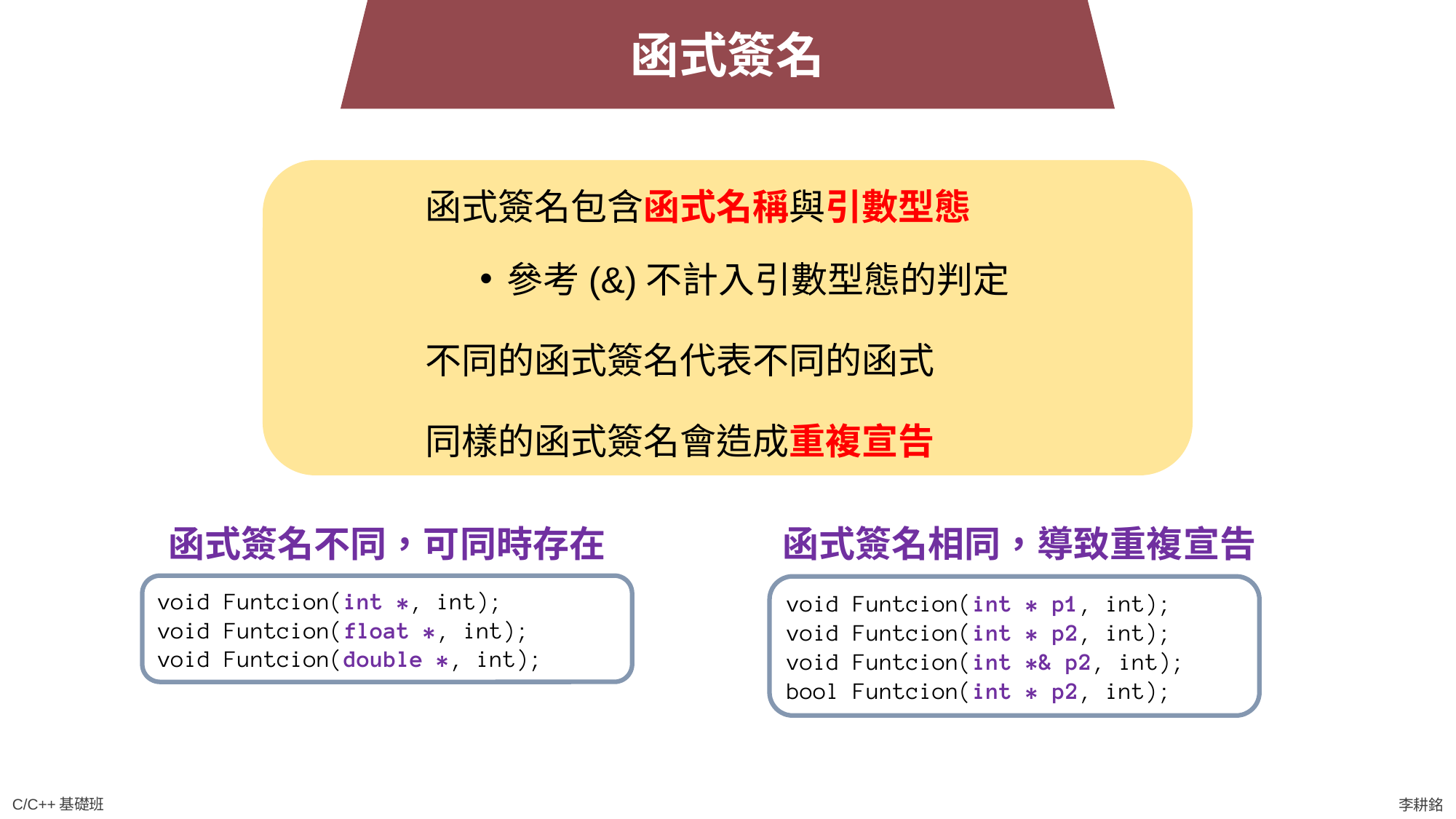

函式簽名
函式簽名包含函式名稱與引數型態
參考(&)不計入引數型態的判定
不同的函式簽名代表不同的函式
同樣的函式簽名會造成重複宣告

函式簽名不同，可同時存在
函式簽名相同，導致重複宣告
void Funtcion(int *, int);
void Funtcion(float *, int);
void Funtcion(double *, int);
void Funtcion(int * p1, int);
void Funtcion(int * p2, int);
void Funtcion(int *& p2, int);
bool Funtcion(int * p2, int);
C/C++基礎班
李耕銘